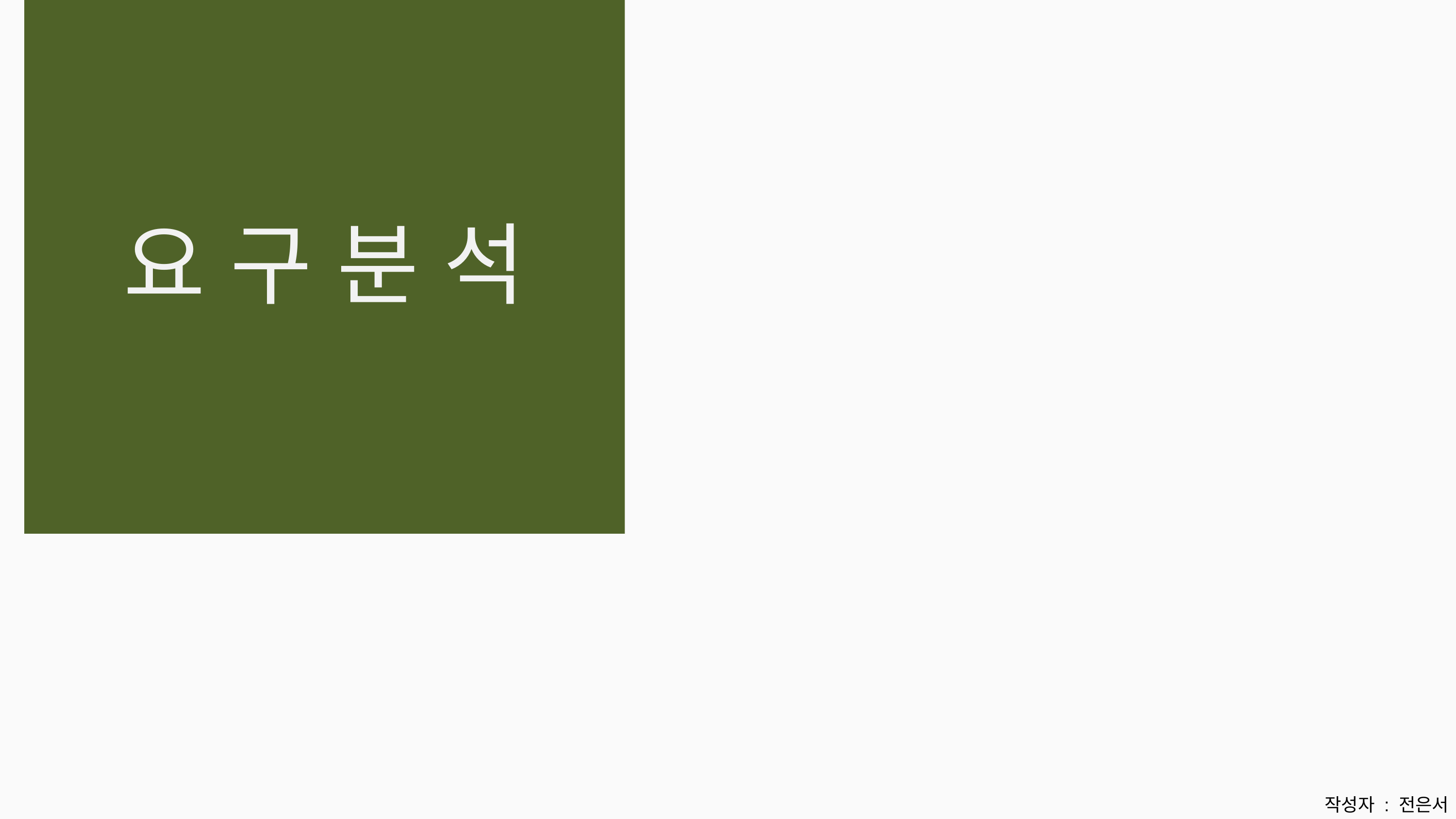

요 구 분 석
작성자 : 전은서